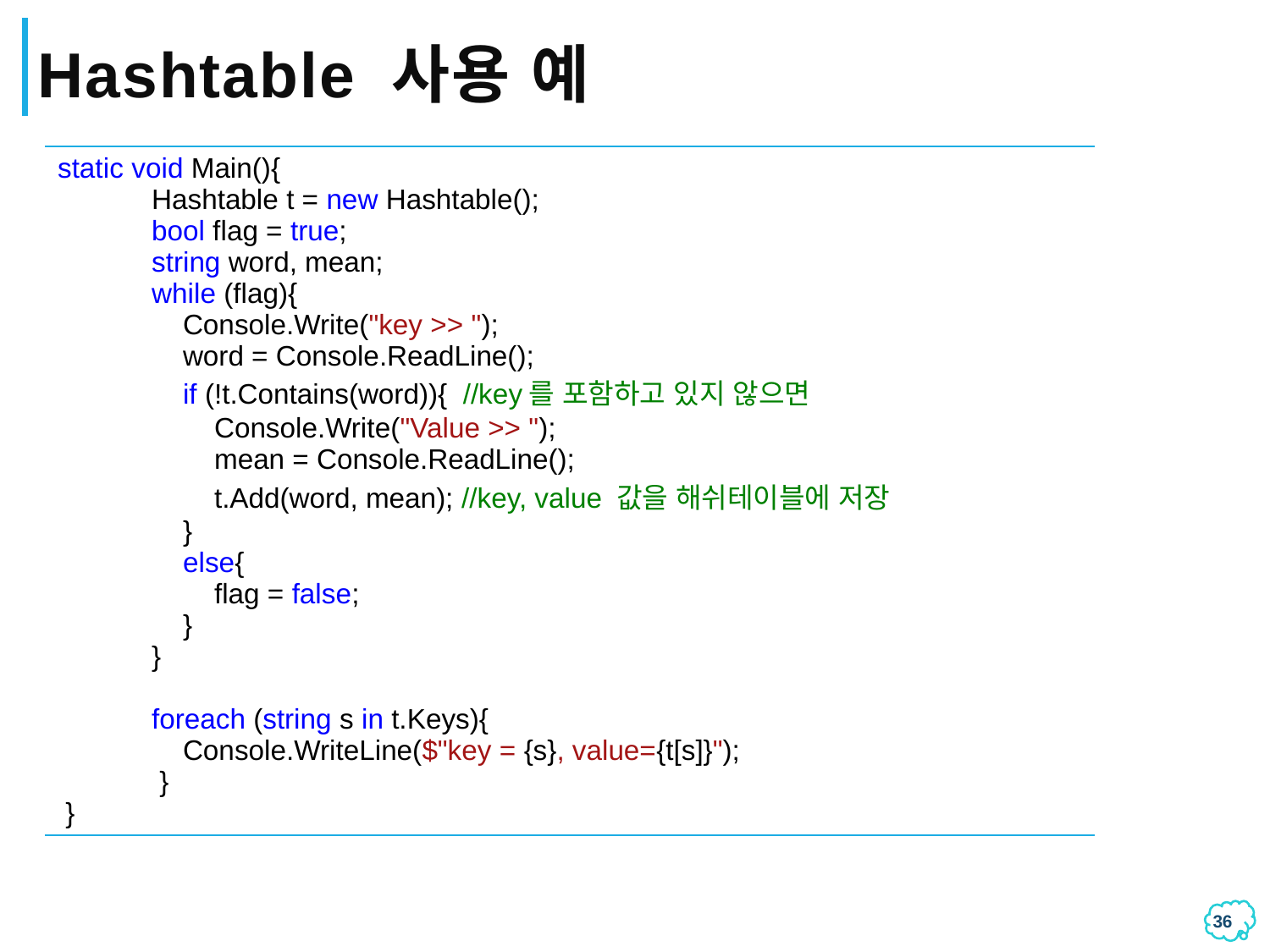

# Hashtable 사용 예
| static void Main(){ Hashtable t = new Hashtable(); bool flag = true; string word, mean; while (flag){ Console.Write("key >> "); word = Console.ReadLine(); if (!t.Contains(word)){ //key를 포함하고 있지 않으면 Console.Write("Value >> "); mean = Console.ReadLine(); t.Add(word, mean); //key, value 값을 해쉬테이블에 저장 } else{ flag = false; } } foreach (string s in t.Keys){ Console.WriteLine($"key = {s}, value={t[s]}"); } } |
| --- |
36